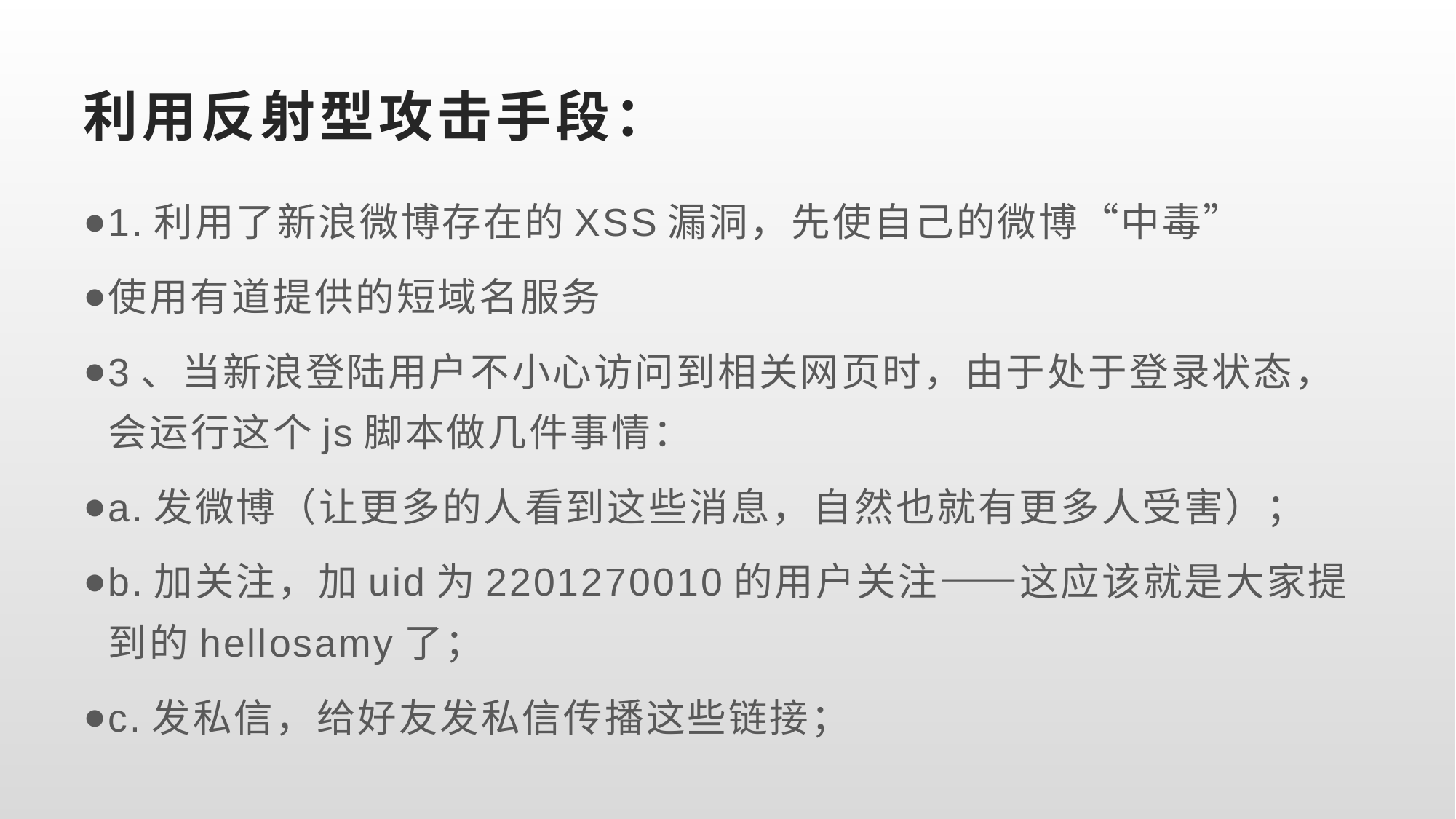

# 利用反射型攻击手段：
1.利用了新浪微博存在的XSS漏洞，先使自己的微博“中毒”
使用有道提供的短域名服务
3、当新浪登陆用户不小心访问到相关网页时，由于处于登录状态，会运行这个js脚本做几件事情：
a.发微博（让更多的人看到这些消息，自然也就有更多人受害）；
b.加关注，加uid为2201270010的用户关注——这应该就是大家提到的hellosamy了；
c.发私信，给好友发私信传播这些链接；